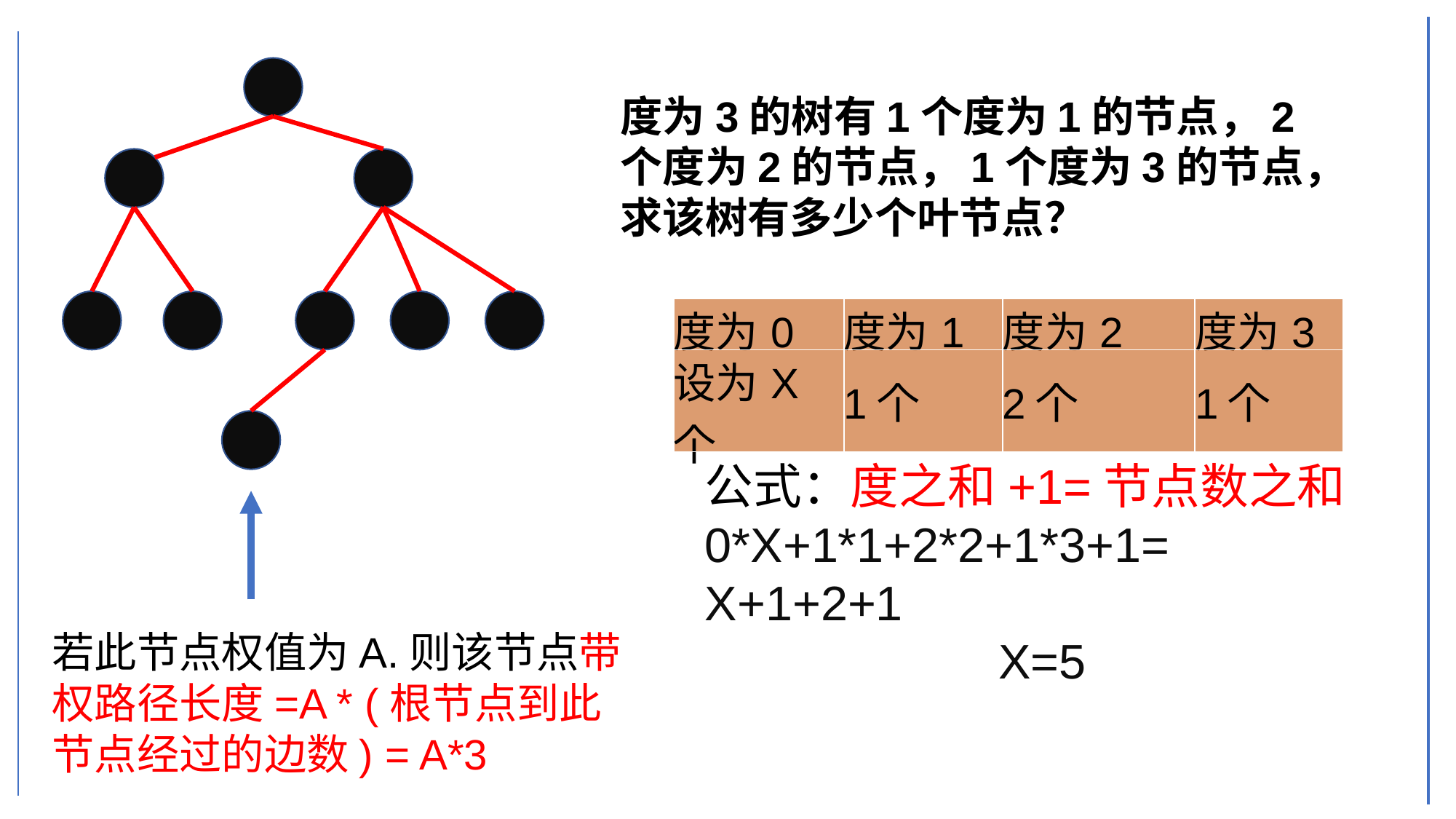

度为3的树有1个度为1的节点，2个度为2的节点，1个度为3的节点，求该树有多少个叶节点？

| 度为0 | 度为1 | 度为2 | 度为3 |
| --- | --- | --- | --- |
| 设为X个 | 1个 | 2个 | 1个 |

公式：度之和+1=节点数之和
0*X+1*1+2*2+1*3+1= X+1+2+1
X=5
若此节点权值为A.则该节点带权路径长度=A * (根节点到此节点经过的边数) = A*3